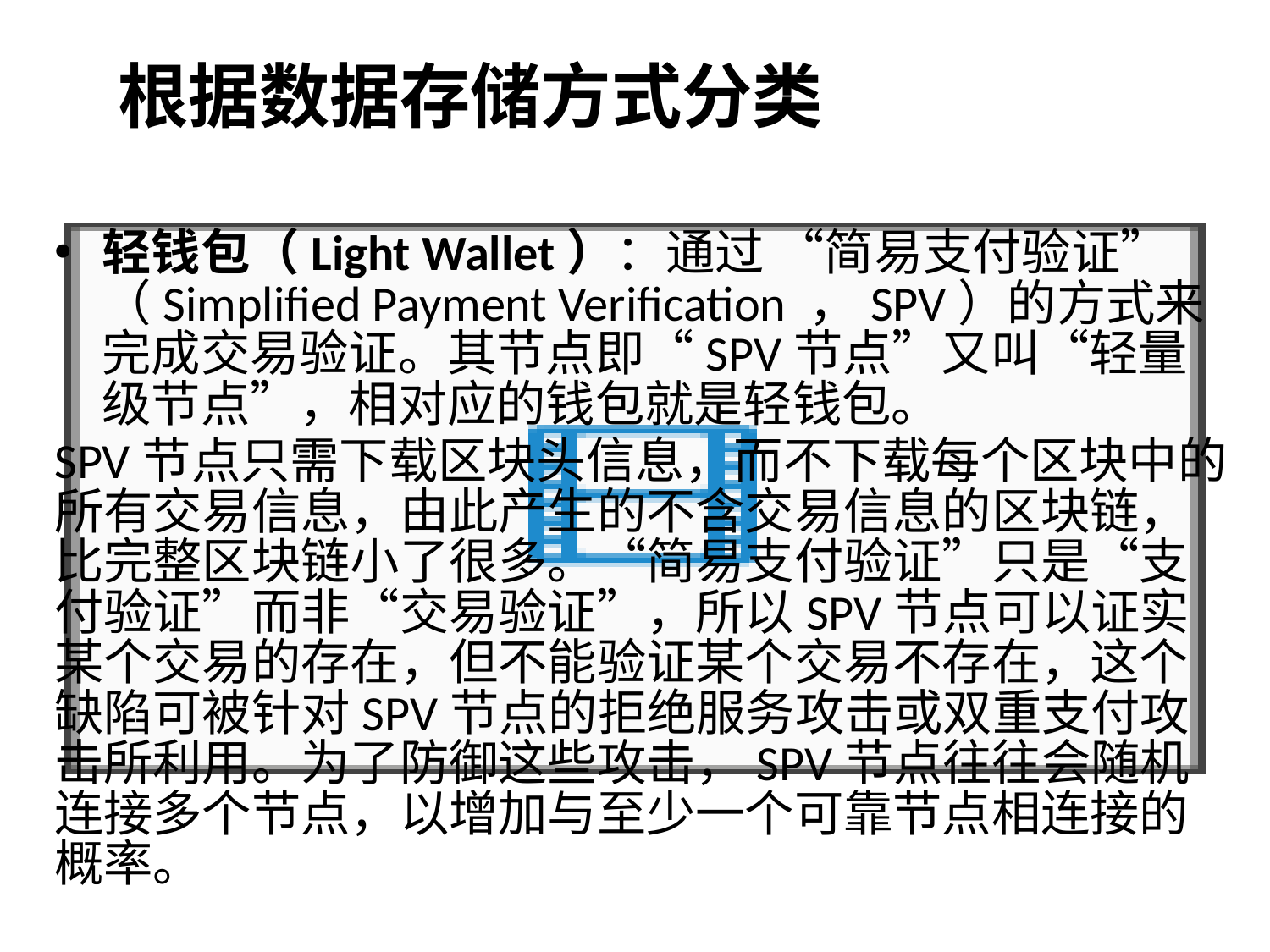

# 根据数据存储方式分类
轻钱包（Light Wallet）：通过 “简易支付验证”（Simplified Payment Verification ，SPV）的方式来完成交易验证。其节点即“SPV节点”又叫“轻量级节点”，相对应的钱包就是轻钱包。
SPV节点只需下载区块头信息，而不下载每个区块中的所有交易信息，由此产生的不含交易信息的区块链，比完整区块链小了很多。“简易支付验证”只是“支付验证”而非“交易验证”，所以SPV节点可以证实某个交易的存在，但不能验证某个交易不存在，这个缺陷可被针对SPV节点的拒绝服务攻击或双重支付攻击所利用。为了防御这些攻击，SPV节点往往会随机连接多个节点，以增加与至少一个可靠节点相连接的概率。